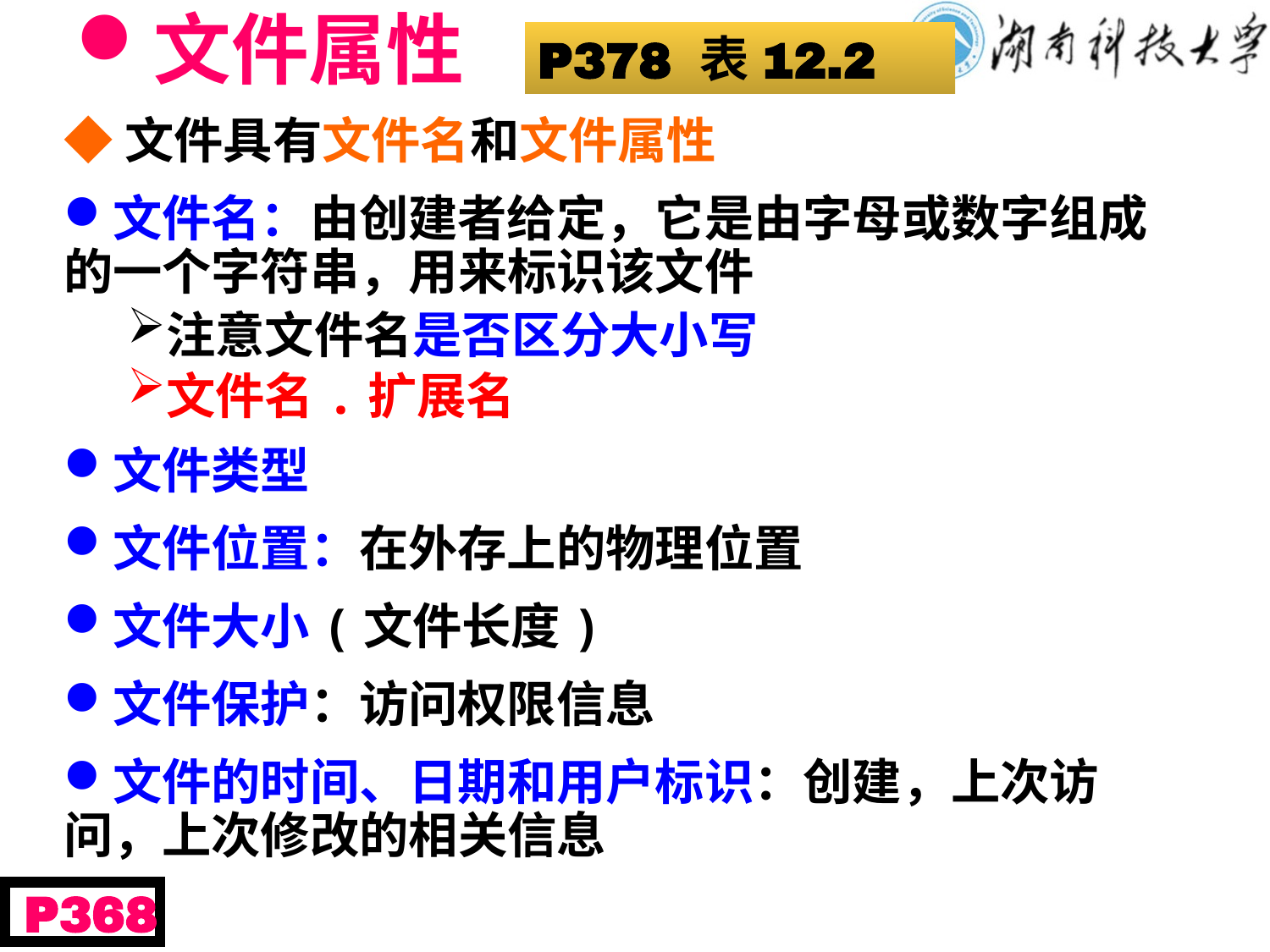

# 文件属性
P378 表12.2
◆文件具有文件名和文件属性
文件名：由创建者给定，它是由字母或数字组成的一个字符串，用来标识该文件
注意文件名是否区分大小写
文件名.扩展名
文件类型
文件位置：在外存上的物理位置
文件大小(文件长度)
文件保护：访问权限信息
文件的时间、日期和用户标识：创建，上次访问，上次修改的相关信息
 P368